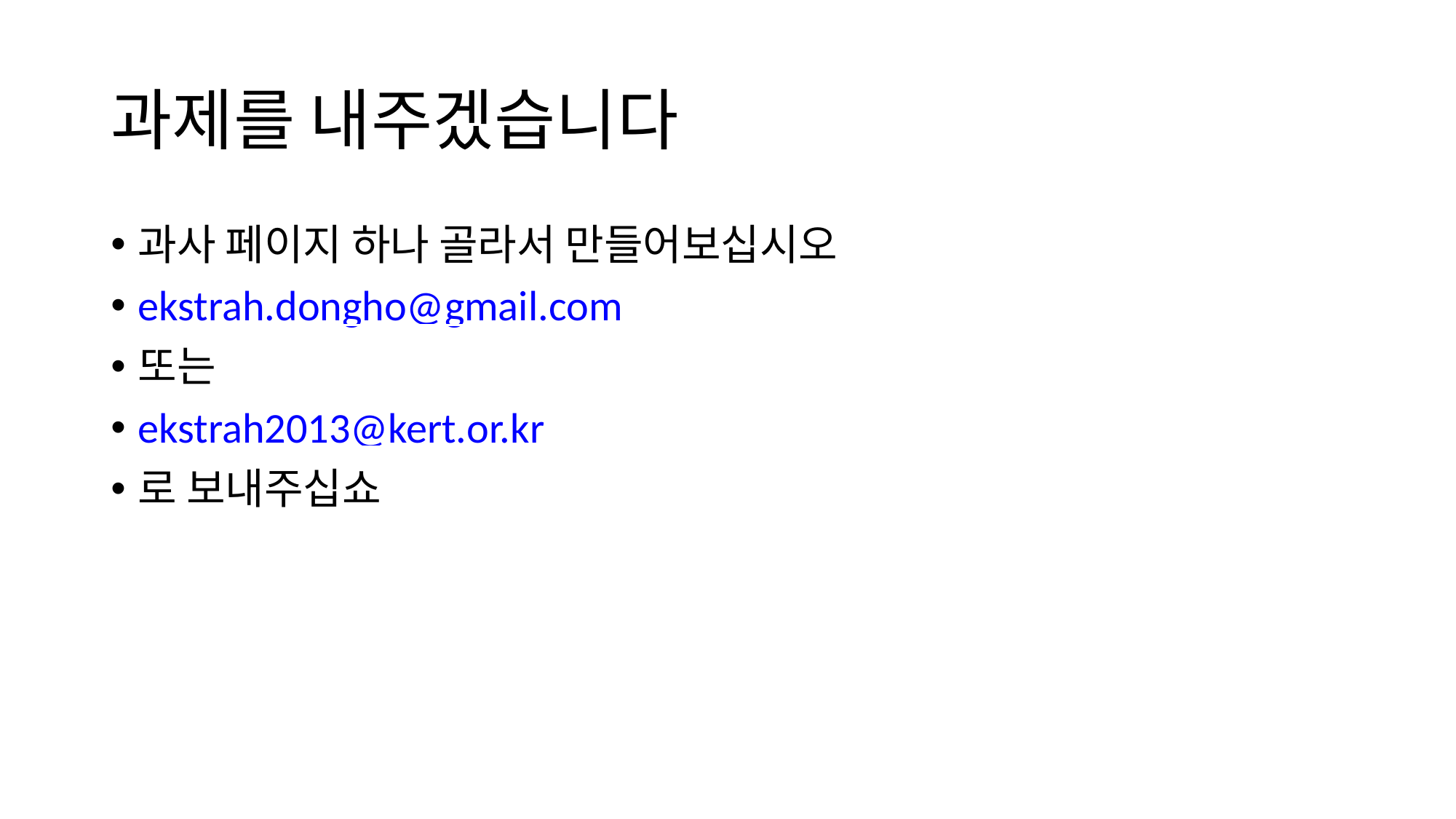

과제를 내주겠습니다
과사 페이지 하나 골라서 만들어보십시오
ekstrah.dongho@gmail.com
또는
ekstrah2013@kert.or.kr
로 보내주십쇼